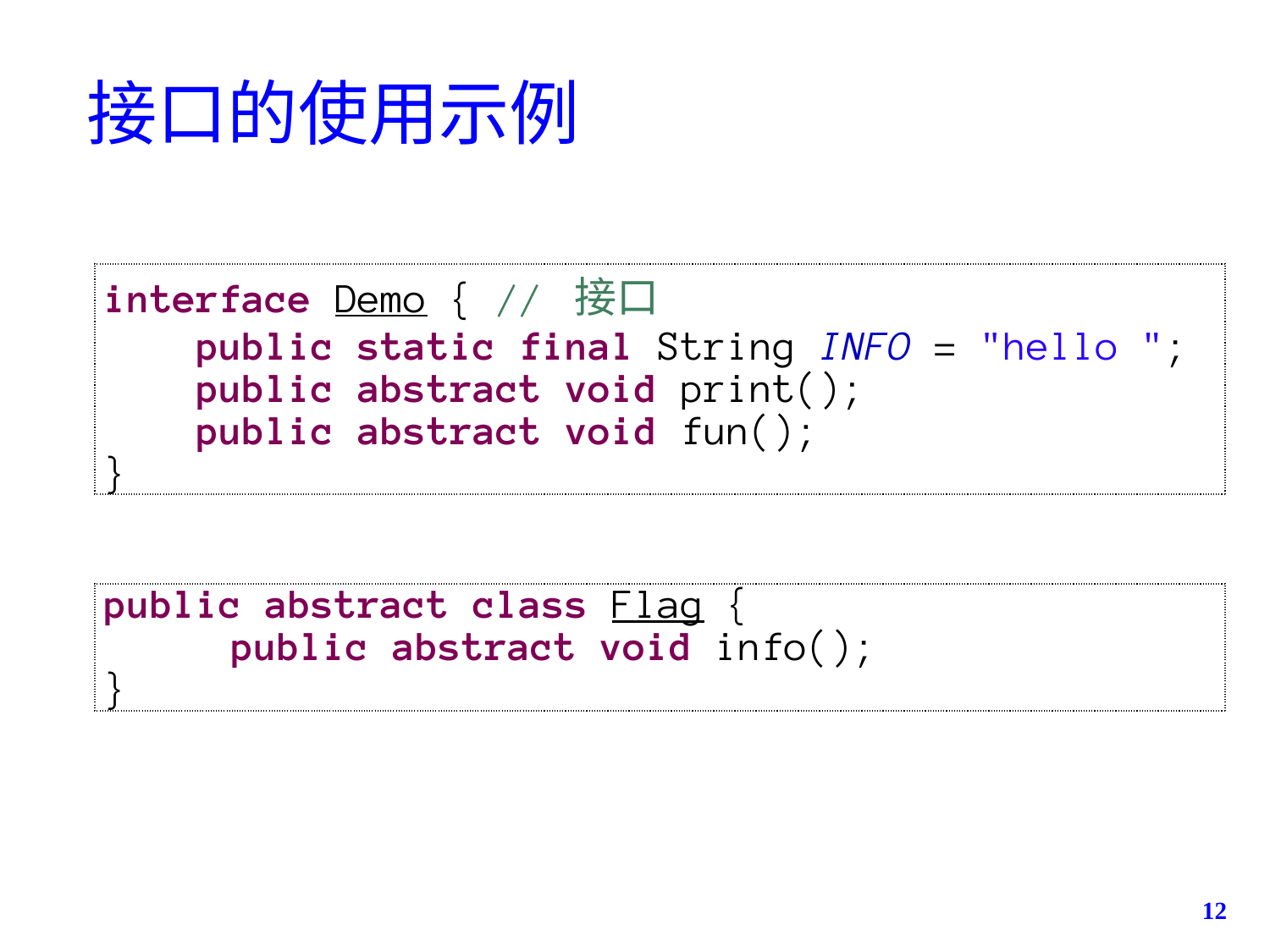

# 接口的使用示例
| interface Demo { // 接口 public static final String INFO = "hello "; public abstract void print(); public abstract void fun(); } |
| --- |
| public abstract class Flag { public abstract void info(); } |
| --- |
12